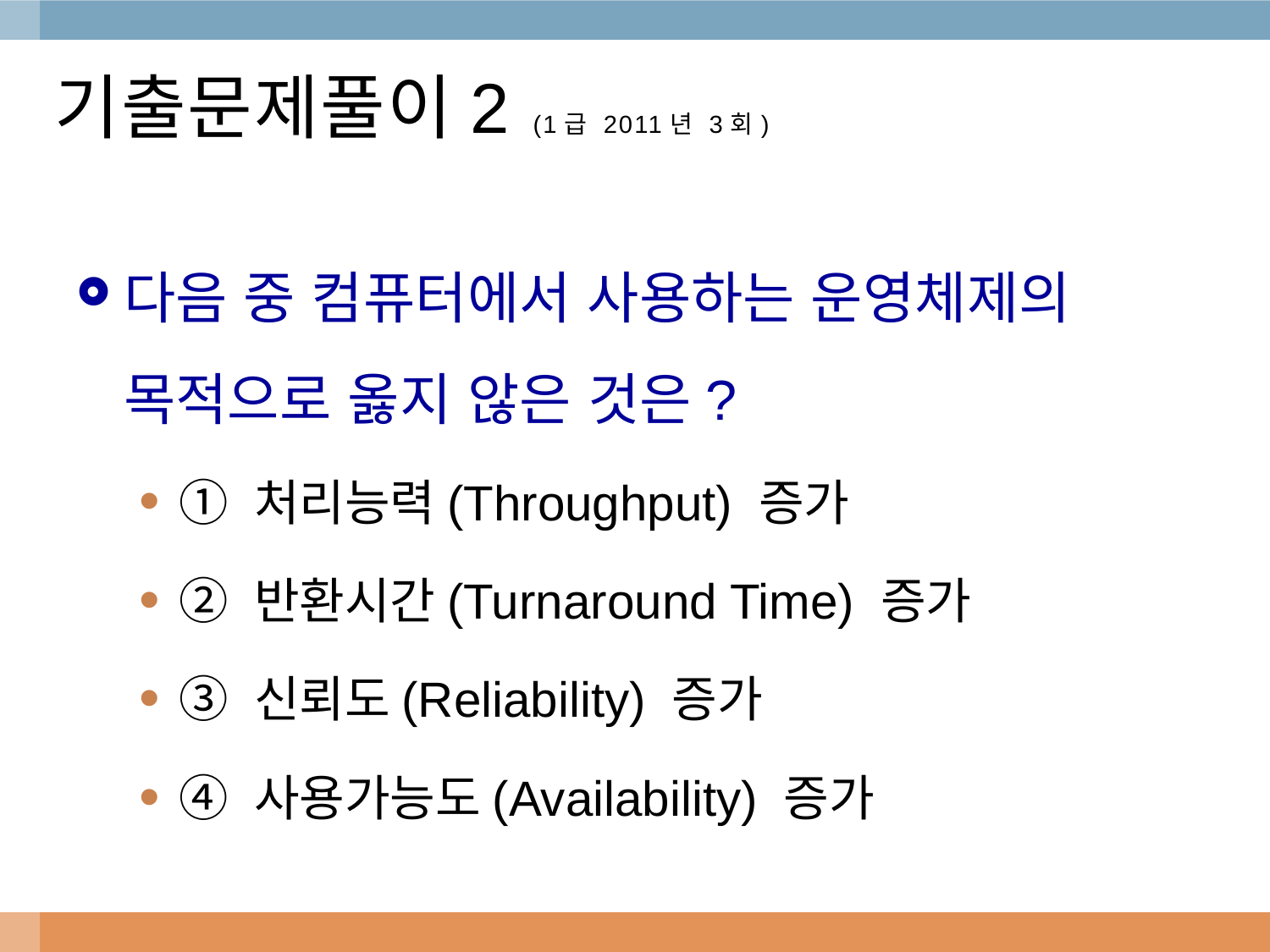

# 기출문제풀이2 (1급 2011년 3회)
다음 중 컴퓨터에서 사용하는 운영체제의 목적으로 옳지 않은 것은?
① 처리능력(Throughput) 증가
② 반환시간(Turnaround Time) 증가
③ 신뢰도(Reliability) 증가
④ 사용가능도(Availability) 증가